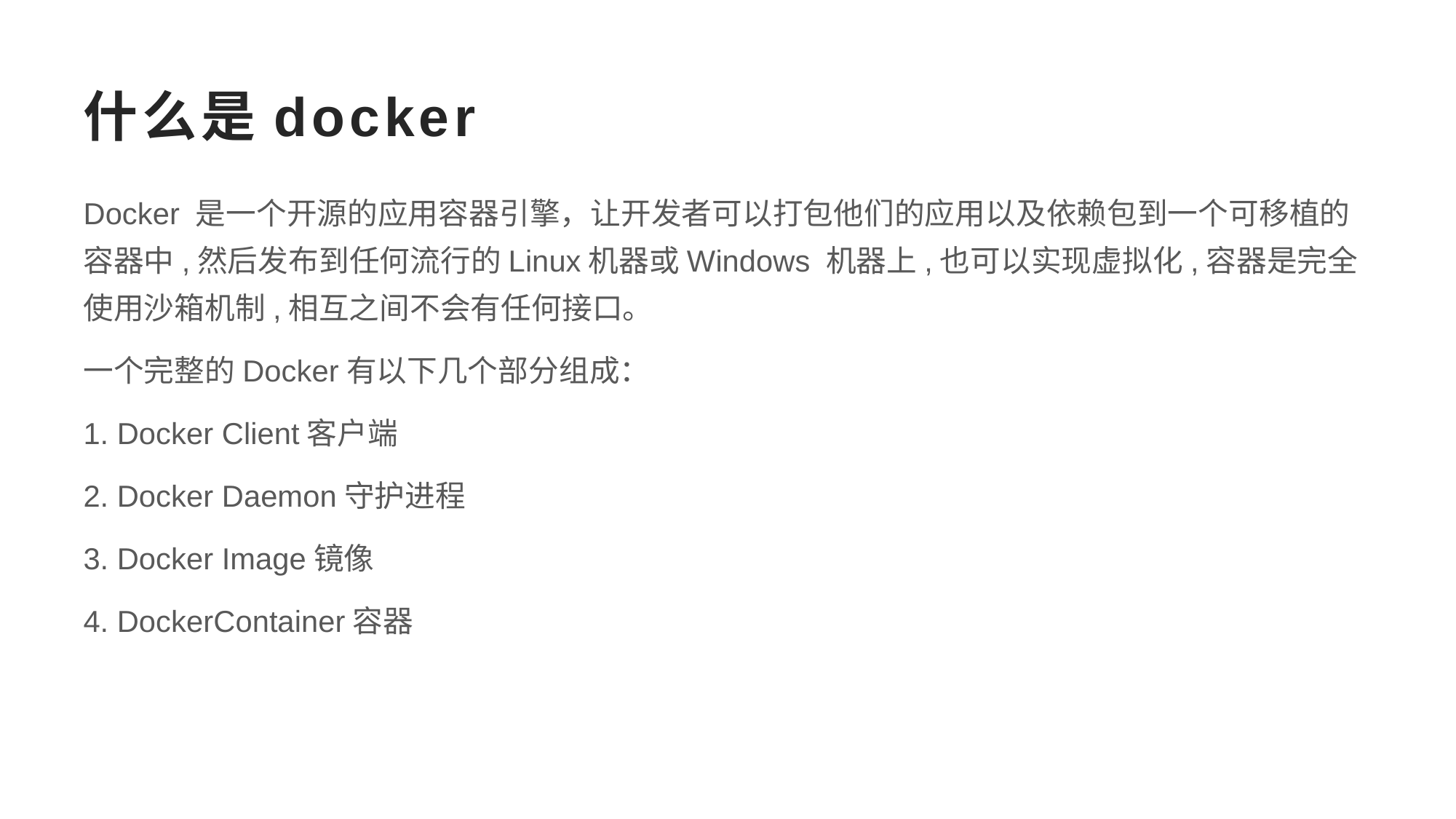

# 什么是docker
Docker 是一个开源的应用容器引擎，让开发者可以打包他们的应用以及依赖包到一个可移植的容器中,然后发布到任何流行的Linux机器或Windows 机器上,也可以实现虚拟化,容器是完全使用沙箱机制,相互之间不会有任何接口。
一个完整的Docker有以下几个部分组成：
1. Docker Client客户端
2. Docker Daemon守护进程
3. Docker Image镜像
4. DockerContainer容器